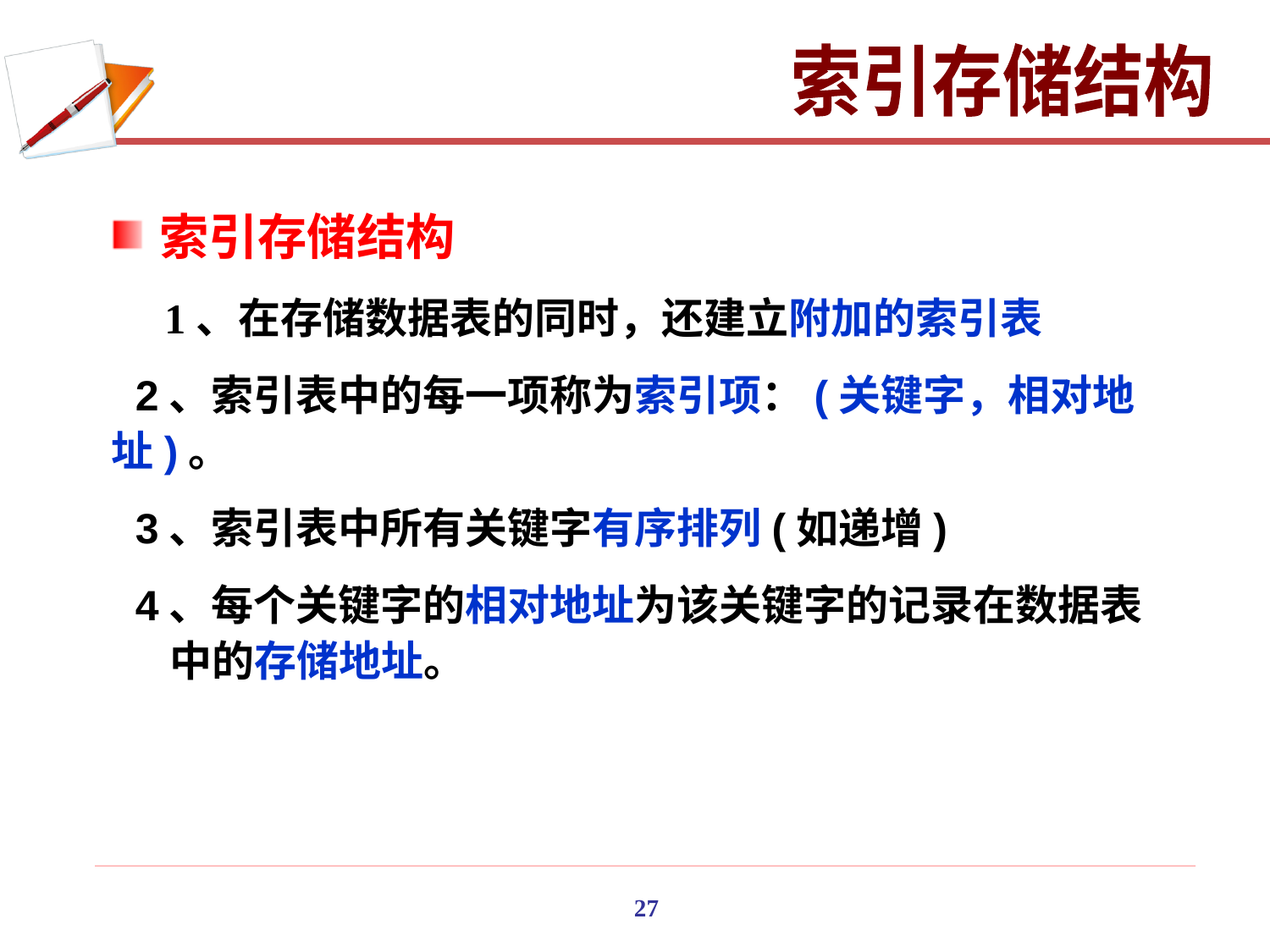

索引存储结构
索引存储结构
     1、在存储数据表的同时，还建立附加的索引表
  2、索引表中的每一项称为索引项：(关键字，相对地址)。
  3、索引表中所有关键字有序排列(如递增)
  4、每个关键字的相对地址为该关键字的记录在数据表
     中的存储地址。